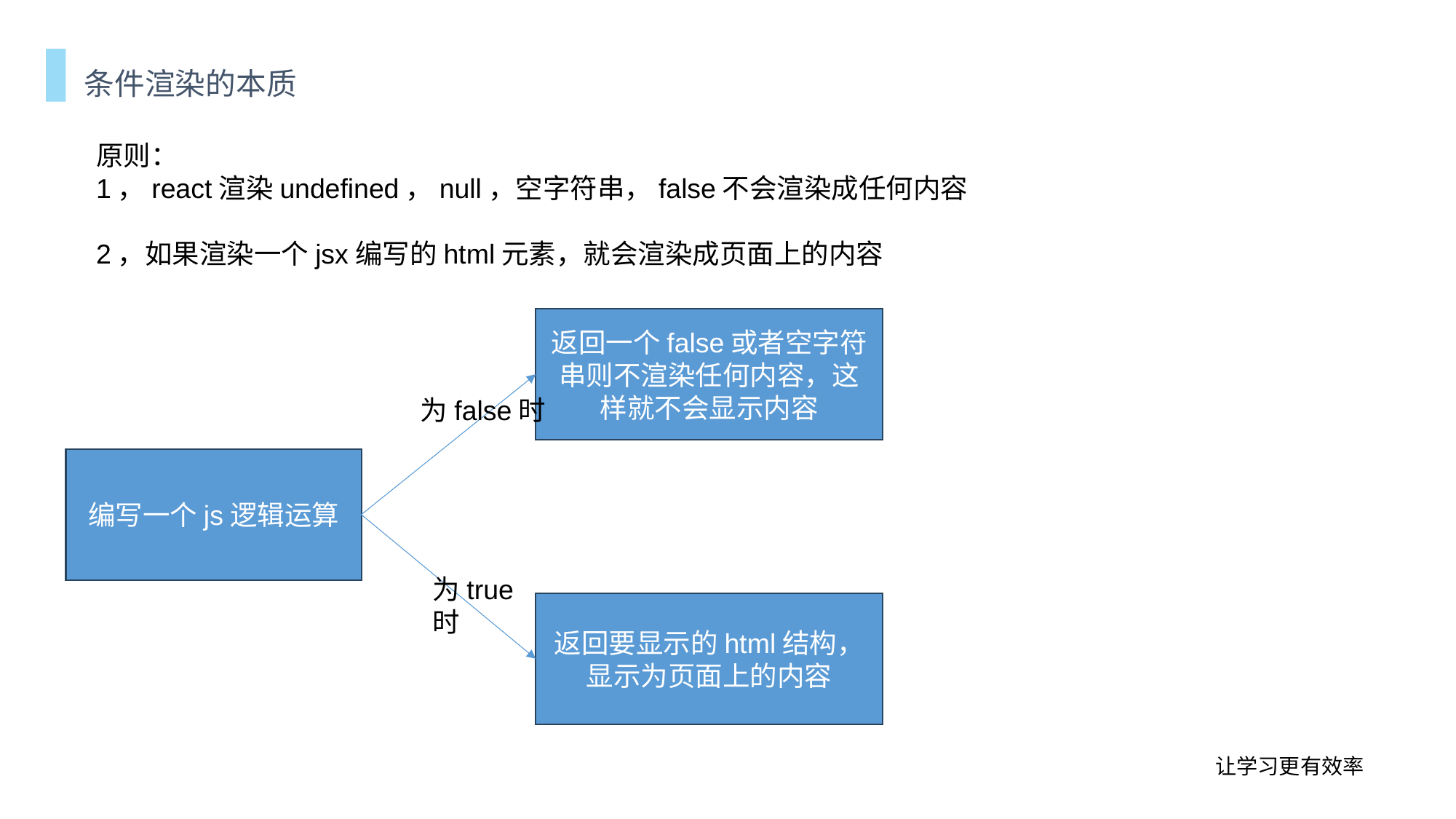

条件渲染的本质

原则：
1，react渲染undefined，null，空字符串，false不会渲染成任何内容

2，如果渲染一个jsx编写的html元素，就会渲染成页面上的内容
返回一个false或者空字符串则不渲染任何内容，这样就不会显示内容
为false时
编写一个js逻辑运算
为true时
返回要显示的html结构，显示为页面上的内容